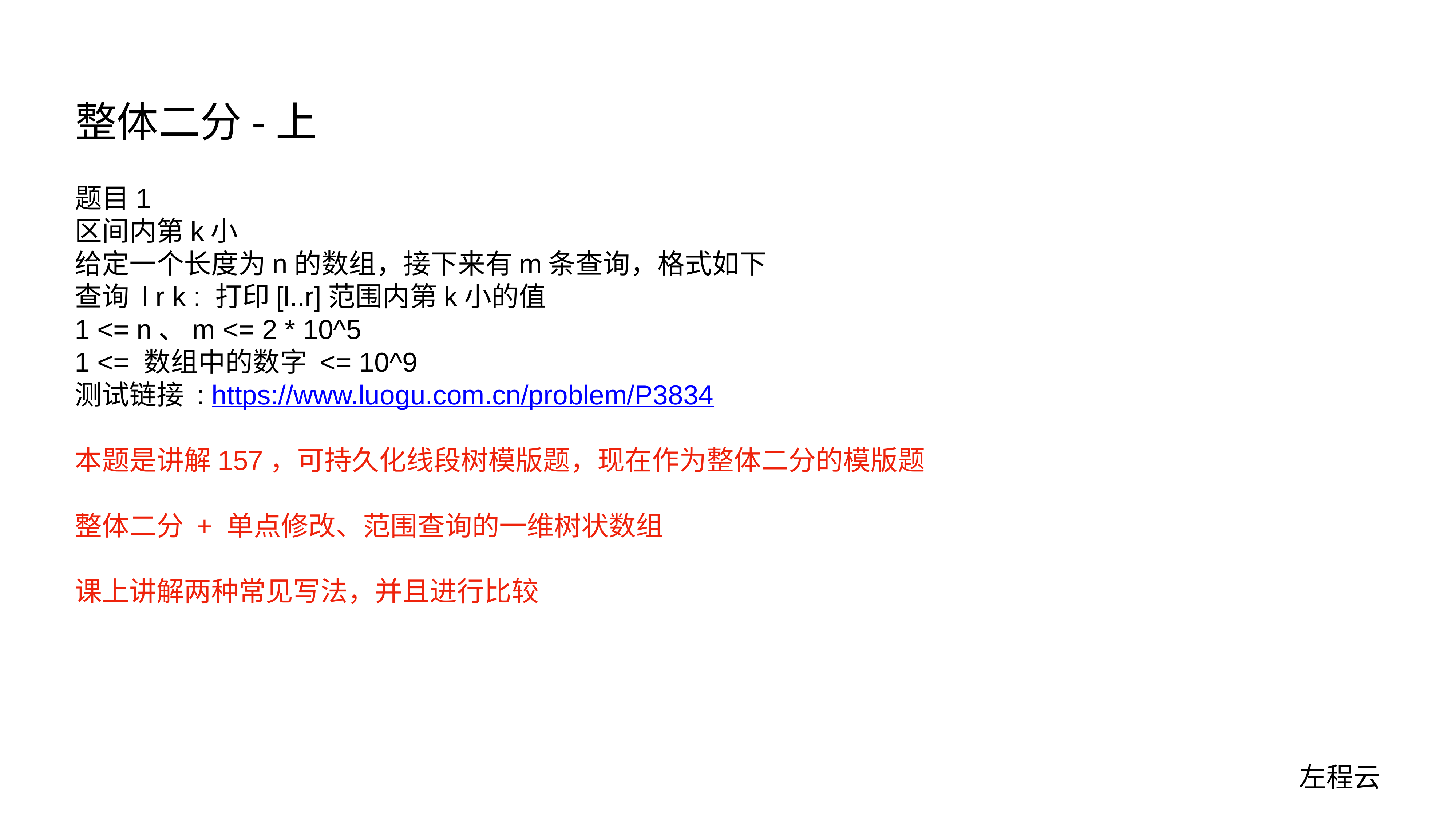

# 整体二分-上
题目1
区间内第k小
给定一个长度为n的数组，接下来有m条查询，格式如下
查询 l r k : 打印[l..r]范围内第k小的值
1 <= n、m <= 2 * 10^5
1 <= 数组中的数字 <= 10^9
测试链接 : https://www.luogu.com.cn/problem/P3834

本题是讲解157，可持久化线段树模版题，现在作为整体二分的模版题

整体二分 + 单点修改、范围查询的一维树状数组

课上讲解两种常见写法，并且进行比较
左程云